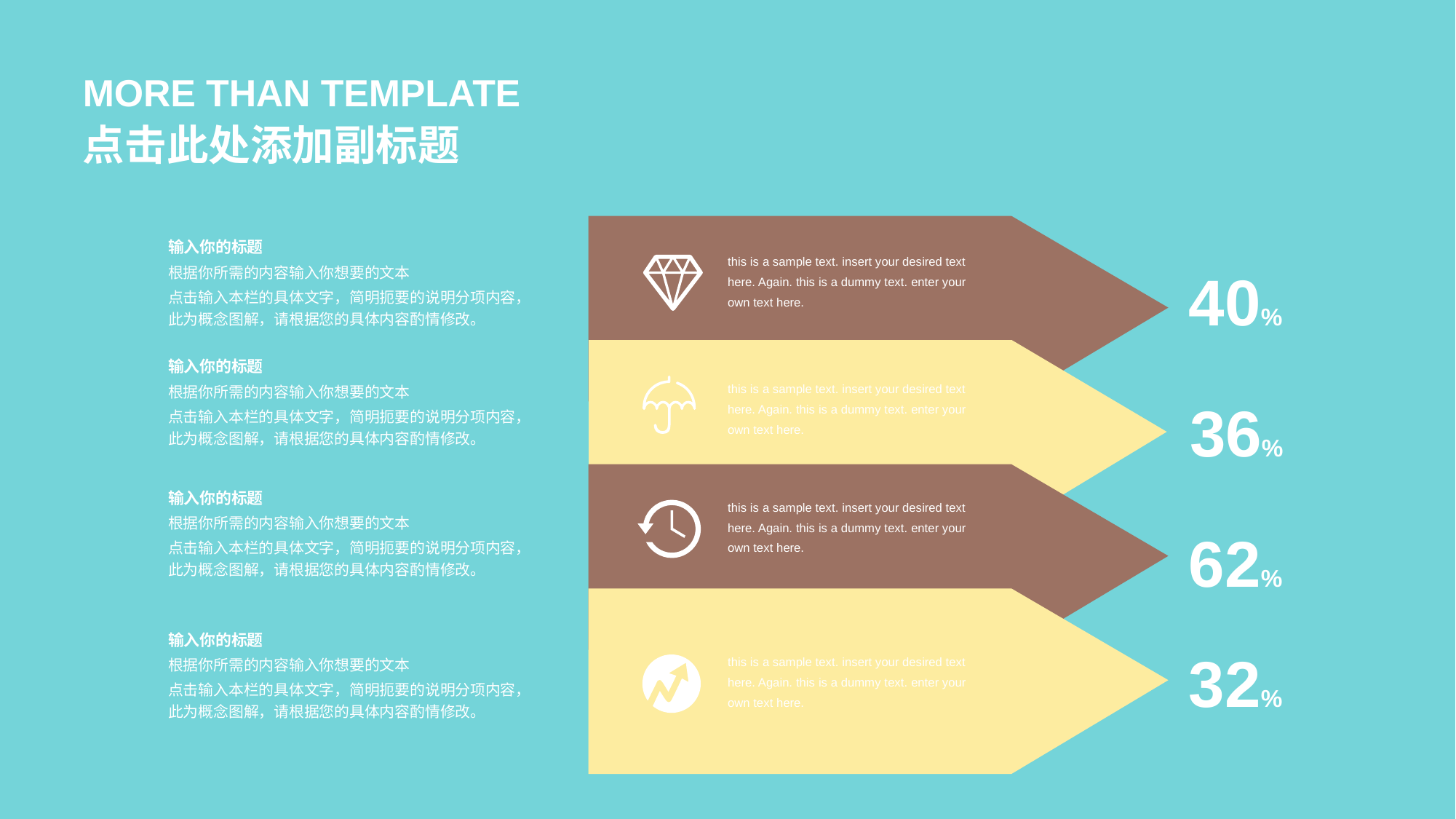

MORE THAN TEMPLATE
点击此处添加副标题

输入你的标题
根据你所需的内容输入你想要的文本
点击输入本栏的具体文字，简明扼要的说明分项内容，此为概念图解，请根据您的具体内容酌情修改。
this is a sample text. insert your desired text here. Again. this is a dummy text. enter your own text here.

40%

输入你的标题
根据你所需的内容输入你想要的文本
点击输入本栏的具体文字，简明扼要的说明分项内容，此为概念图解，请根据您的具体内容酌情修改。
this is a sample text. insert your desired text here. Again. this is a dummy text. enter your own text here.

36%

输入你的标题
根据你所需的内容输入你想要的文本
点击输入本栏的具体文字，简明扼要的说明分项内容，此为概念图解，请根据您的具体内容酌情修改。
this is a sample text. insert your desired text here. Again. this is a dummy text. enter your own text here.

62%
输入你的标题
根据你所需的内容输入你想要的文本
点击输入本栏的具体文字，简明扼要的说明分项内容，此为概念图解，请根据您的具体内容酌情修改。
32%
this is a sample text. insert your desired text here. Again. this is a dummy text. enter your own text here.